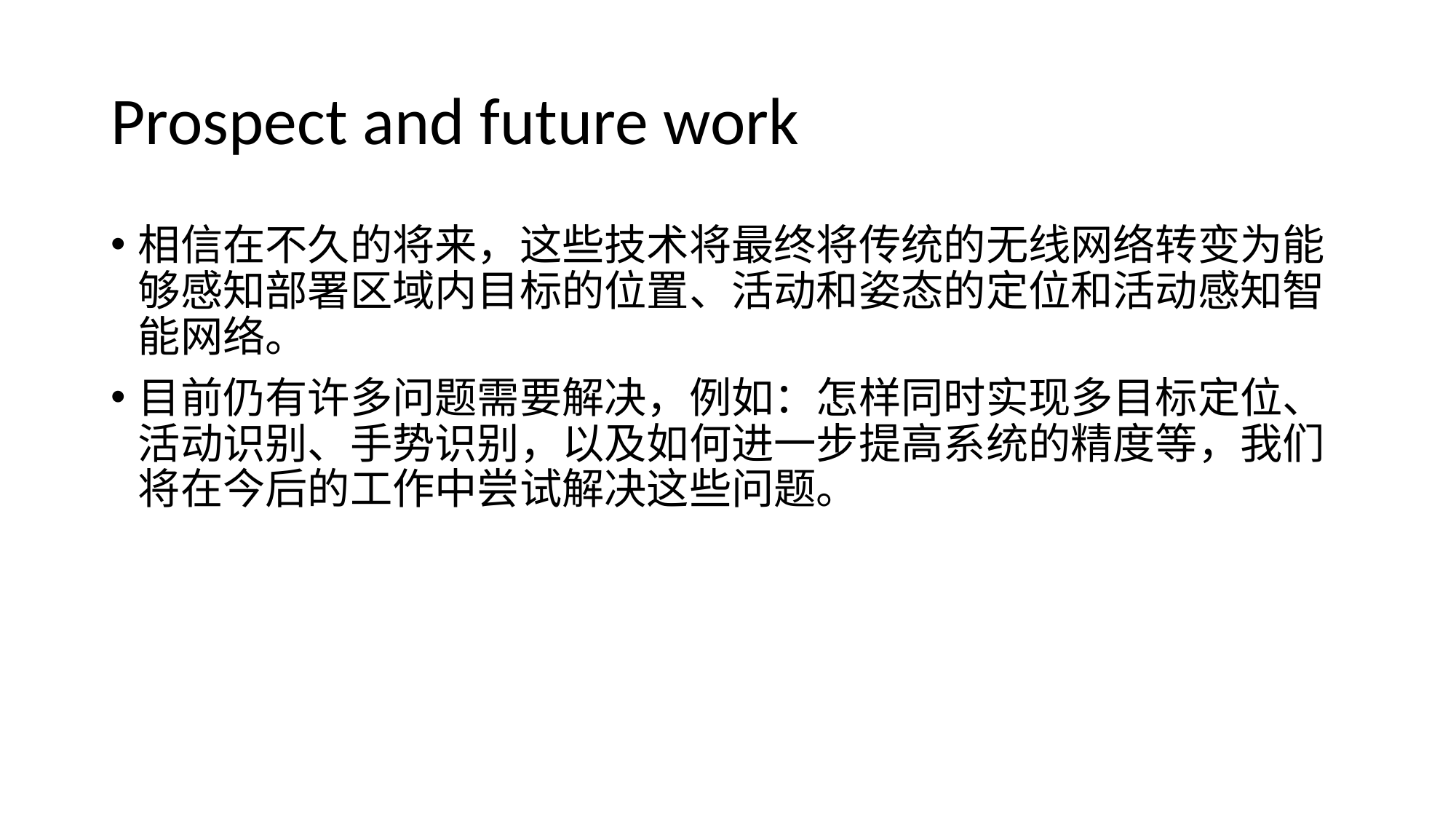

# Prospect and future work
相信在不久的将来，这些技术将最终将传统的无线网络转变为能够感知部署区域内目标的位置、活动和姿态的定位和活动感知智能网络。
目前仍有许多问题需要解决，例如：怎样同时实现多目标定位、活动识别、手势识别，以及如何进一步提高系统的精度等，我们将在今后的工作中尝试解决这些问题。